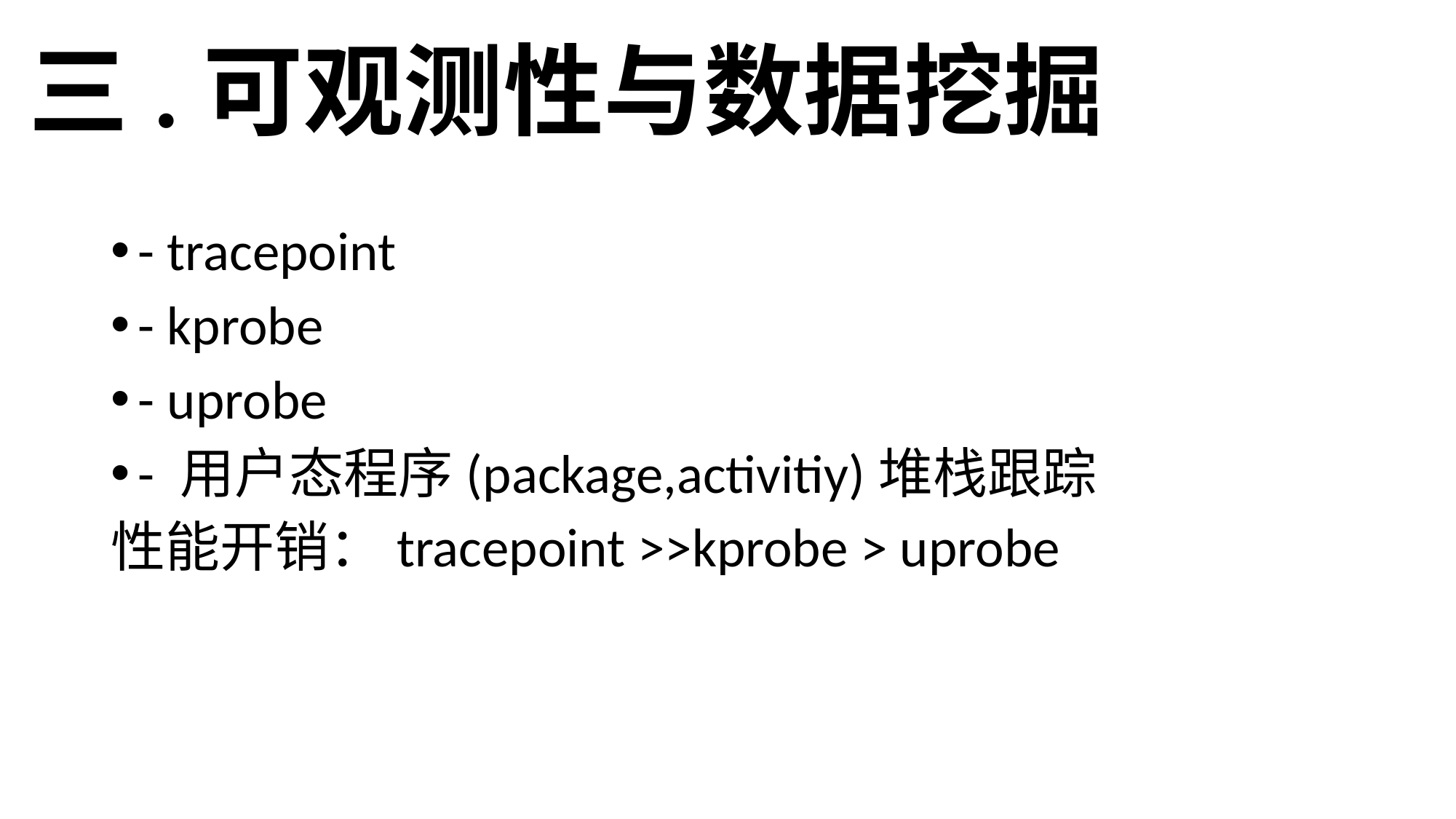

# 三.可观测性与数据挖掘
- tracepoint
- kprobe
- uprobe
- 用户态程序(package,activitiy)堆栈跟踪
性能开销：tracepoint >>kprobe > uprobe